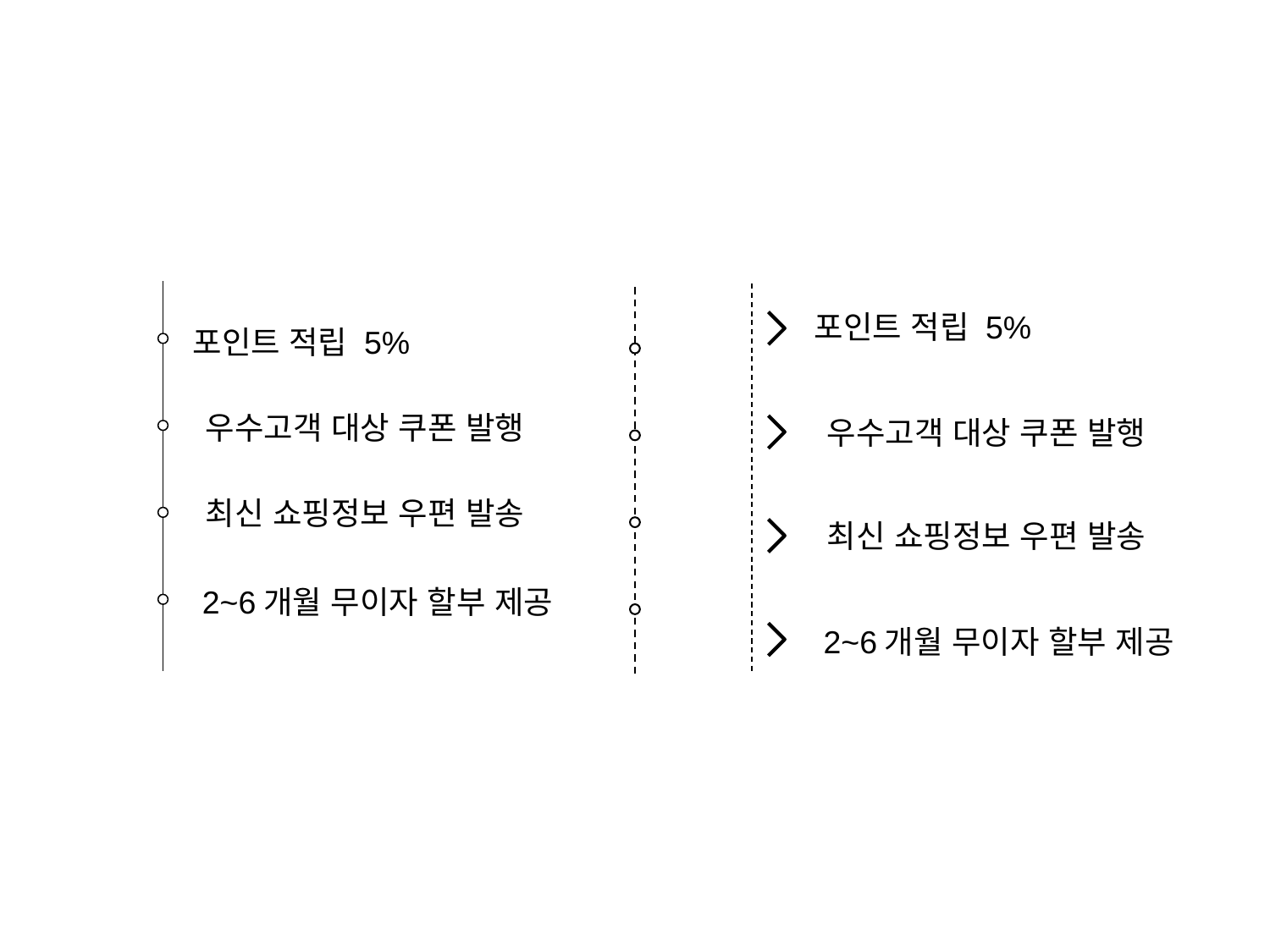

포인트 적립 5%
포인트 적립 5%

우수고객 대상 쿠폰 발행
우수고객 대상 쿠폰 발행

최신 쇼핑정보 우편 발송

최신 쇼핑정보 우편 발송

2~6개월 무이자 할부 제공

2~6개월 무이자 할부 제공